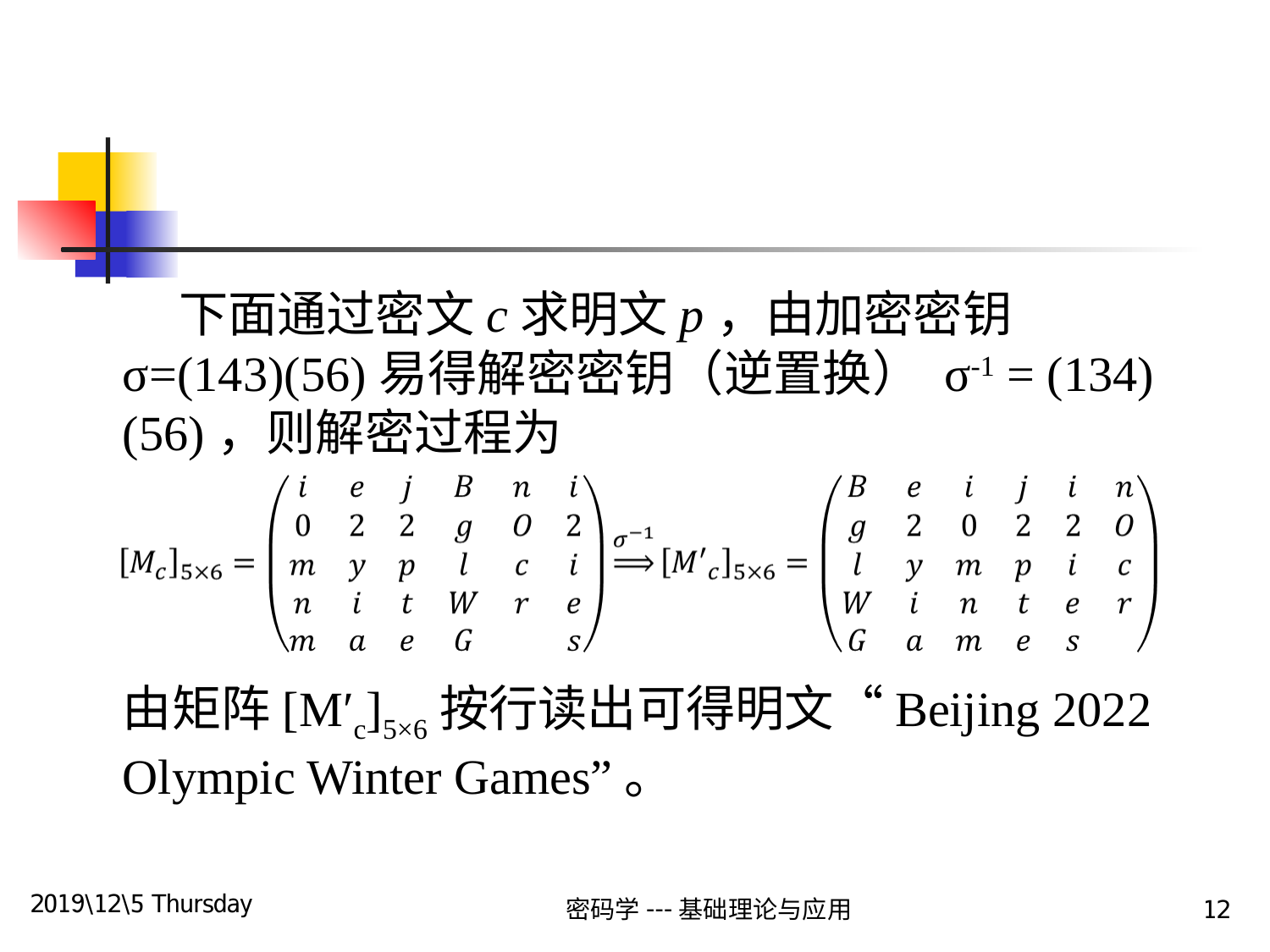

下面通过密文c求明文p，由加密密钥σ=(143)(56)易得解密密钥（逆置换） σ-1 = (134)(56)，则解密过程为

由矩阵[M′c]5×6按行读出可得明文“Beijing 2022 Olympic Winter Games”。

密码学---基础理论与应用
12
2019\12\5 Thursday